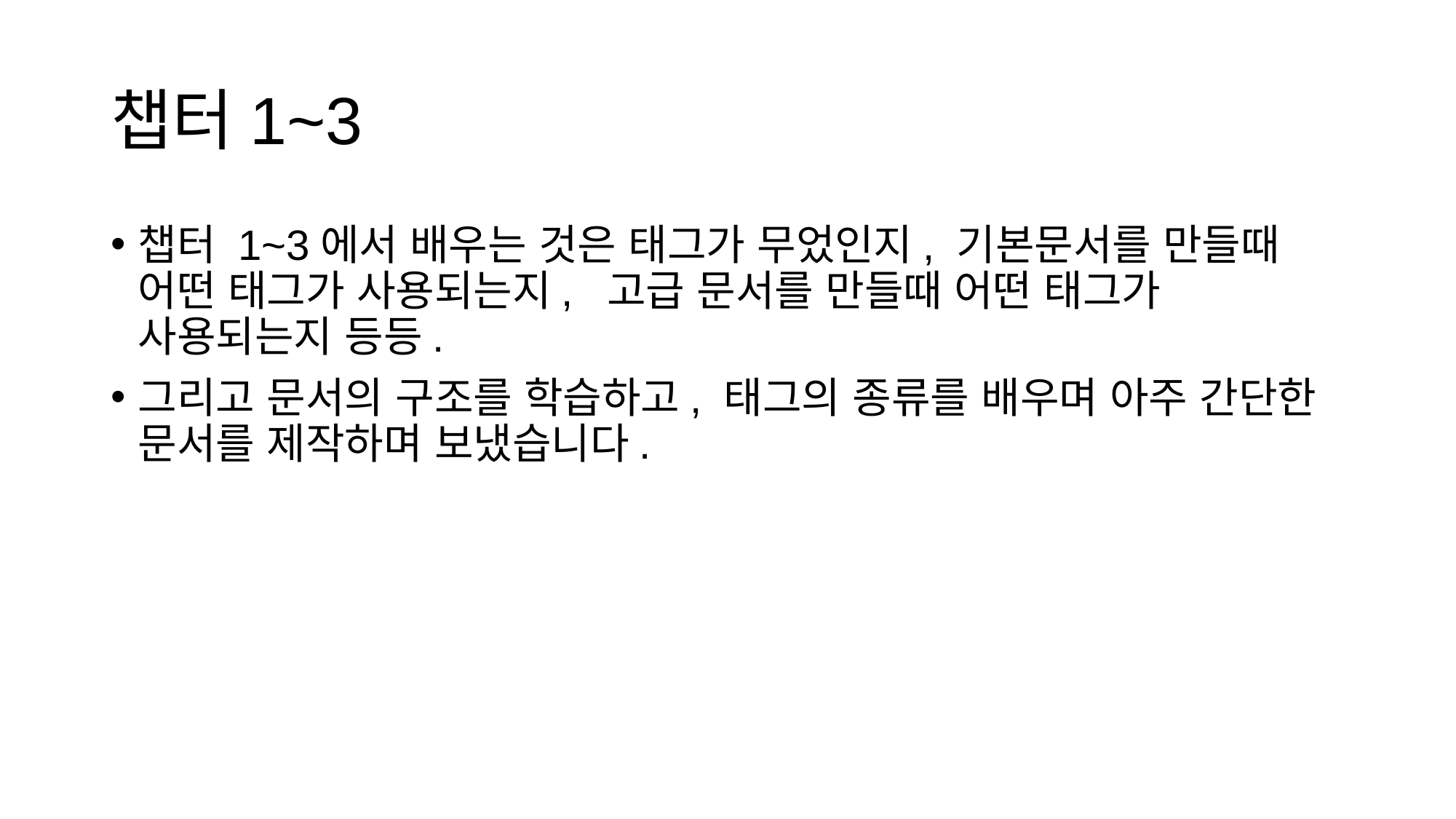

# 챕터1~3
챕터 1~3에서 배우는 것은 태그가 무었인지, 기본문서를 만들때 어떤 태그가 사용되는지,  고급 문서를 만들때 어떤 태그가 사용되는지 등등.
그리고 문서의 구조를 학습하고, 태그의 종류를 배우며 아주 간단한 문서를 제작하며 보냈습니다.